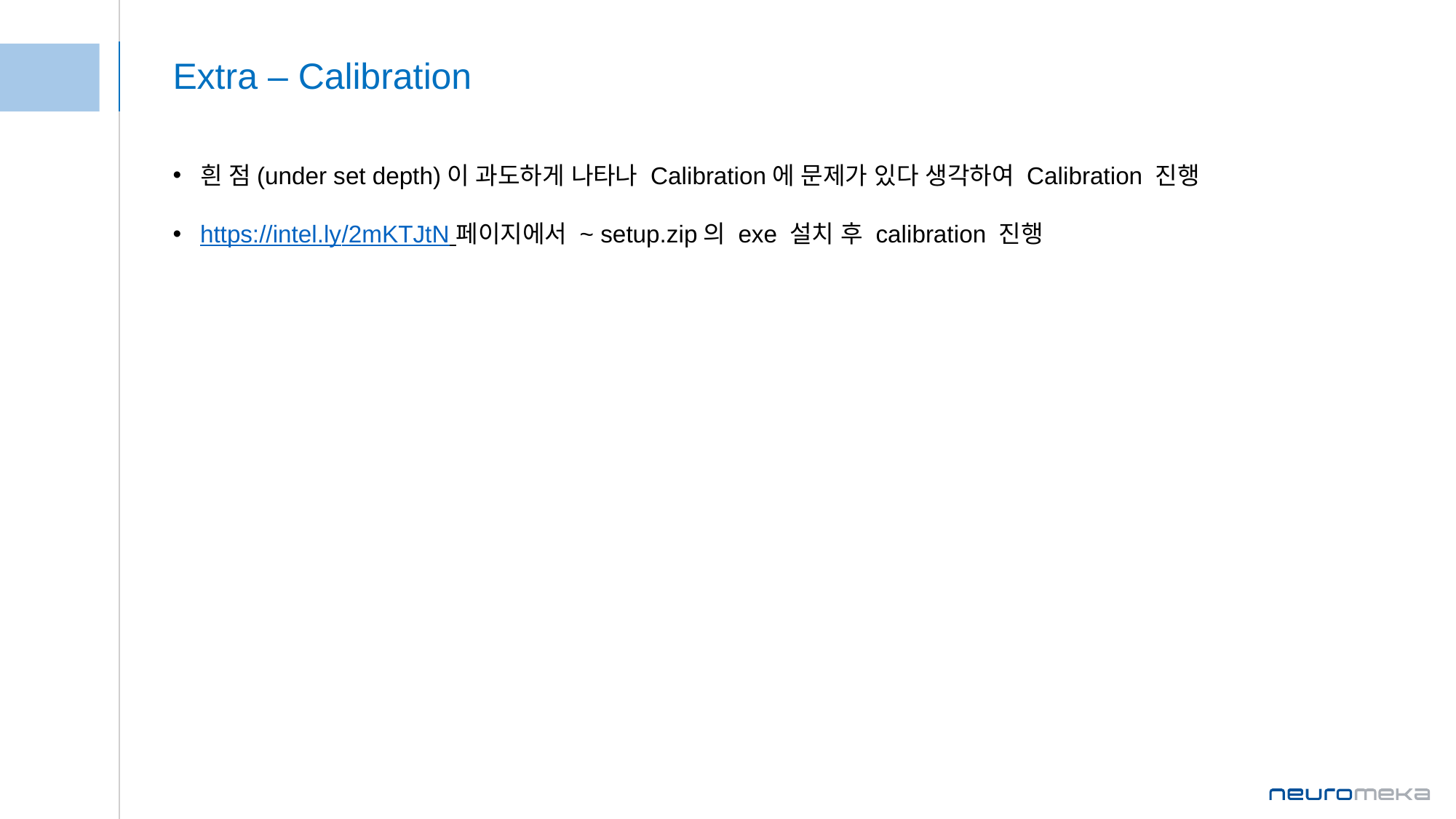

# Extra – Calibration
흰 점(under set depth)이 과도하게 나타나 Calibration에 문제가 있다 생각하여 Calibration 진행
https://intel.ly/2mKTJtN 페이지에서 ~ setup.zip의 exe 설치 후 calibration 진행